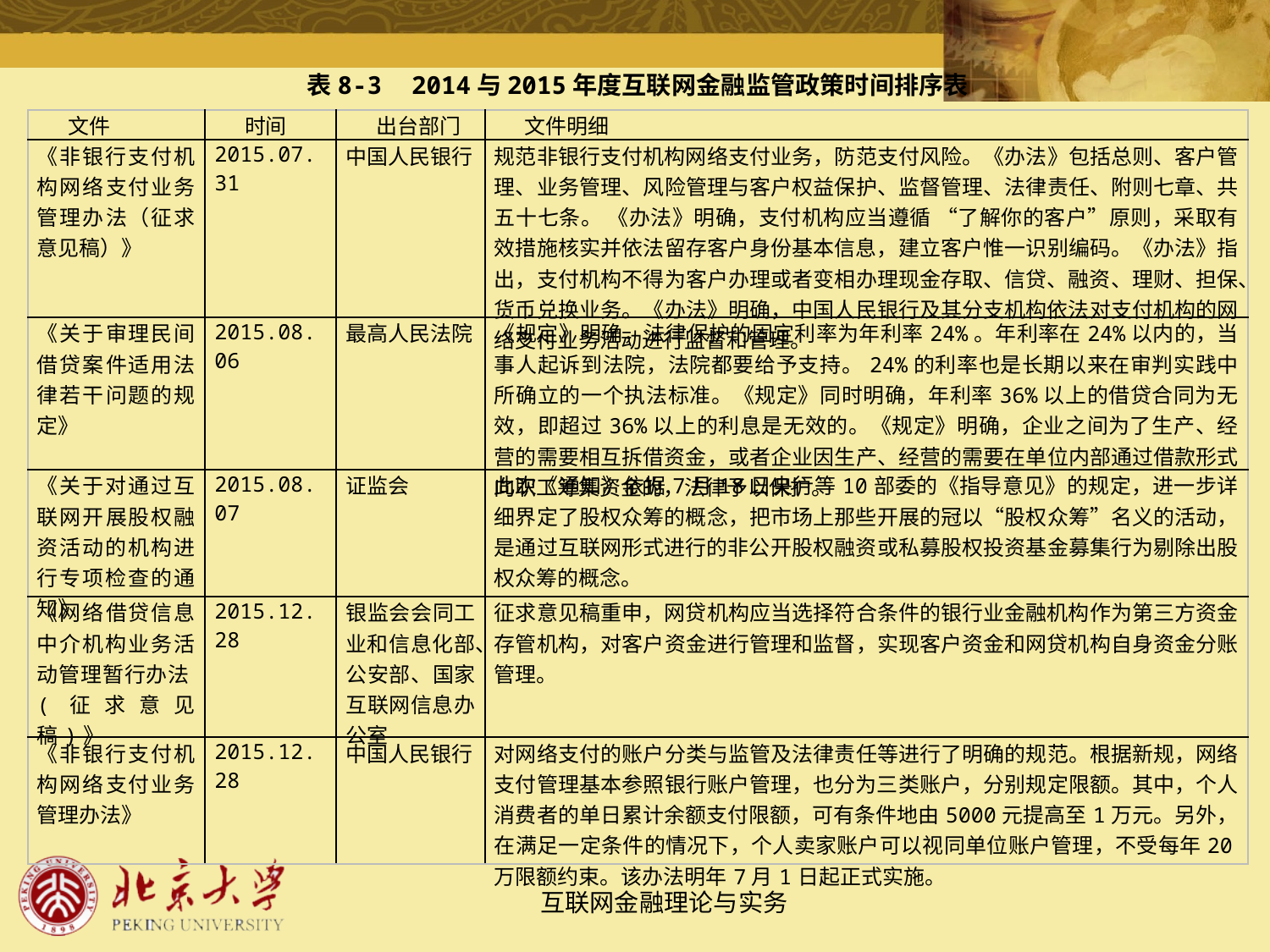

表8-3  2014与2015年度互联网金融监管政策时间排序表

| 文件 | 时间 | 出台部门 | 文件明细 |
| --- | --- | --- | --- |
| 《非银行支付机构网络支付业务管理办法（征求意见稿）》 | 2015.07.31 | 中国人民银行 | 规范非银行支付机构网络支付业务，防范支付风险。《办法》包括总则、客户管理、业务管理、风险管理与客户权益保护、监督管理、法律责任、附则七章、共五十七条。 《办法》明确，支付机构应当遵循 “了解你的客户”原则，采取有效措施核实并依法留存客户身份基本信息，建立客户惟一识别编码。《办法》指出，支付机构不得为客户办理或者变相办理现金存取、信贷、融资、理财、担保、货币兑换业务。《办法》明确，中国人民银行及其分支机构依法对支付机构的网络支付业务活动进行监督和管理。 |
| 《关于审理民间借贷案件适用法律若干问题的规定》 | 2015.08.06 | 最高人民法院 | 《规定》明确，法律保护的固定利率为年利率24%。年利率在24%以内的，当事人起诉到法院，法院都要给予支持。24%的利率也是长期以来在审判实践中所确立的一个执法标准。《规定》同时明确，年利率36%以上的借贷合同为无效，即超过36%以上的利息是无效的。《规定》明确，企业之间为了生产、经营的需要相互拆借资金，或者企业因生产、经营的需要在单位内部通过借款形式向职工筹集资金的，法律予以保护。 |
| 《关于对通过互联网开展股权融资活动的机构进行专项检查的通知》 | 2015.08.07 | 证监会 | 此次《通知》依据7月18日央行等10部委的《指导意见》的规定，进一步详细界定了股权众筹的概念，把市场上那些开展的冠以“股权众筹”名义的活动，是通过互联网形式进行的非公开股权融资或私募股权投资基金募集行为剔除出股权众筹的概念。 |
| 《网络借贷信息中介机构业务活动管理暂行办法(征求意见稿)》 | 2015.12.28 | 银监会会同工业和信息化部、公安部、国家互联网信息办公室 | 征求意见稿重申，网贷机构应当选择符合条件的银行业金融机构作为第三方资金存管机构，对客户资金进行管理和监督，实现客户资金和网贷机构自身资金分账管理。 |
| 《非银行支付机构网络支付业务管理办法》 | 2015.12.28 | 中国人民银行 | 对网络支付的账户分类与监管及法律责任等进行了明确的规范。根据新规，网络支付管理基本参照银行账户管理，也分为三类账户，分别规定限额。其中，个人消费者的单日累计余额支付限额，可有条件地由5000元提高至1万元。另外，在满足一定条件的情况下，个人卖家账户可以视同单位账户管理，不受每年20万限额约束。该办法明年7月1日起正式实施。 |